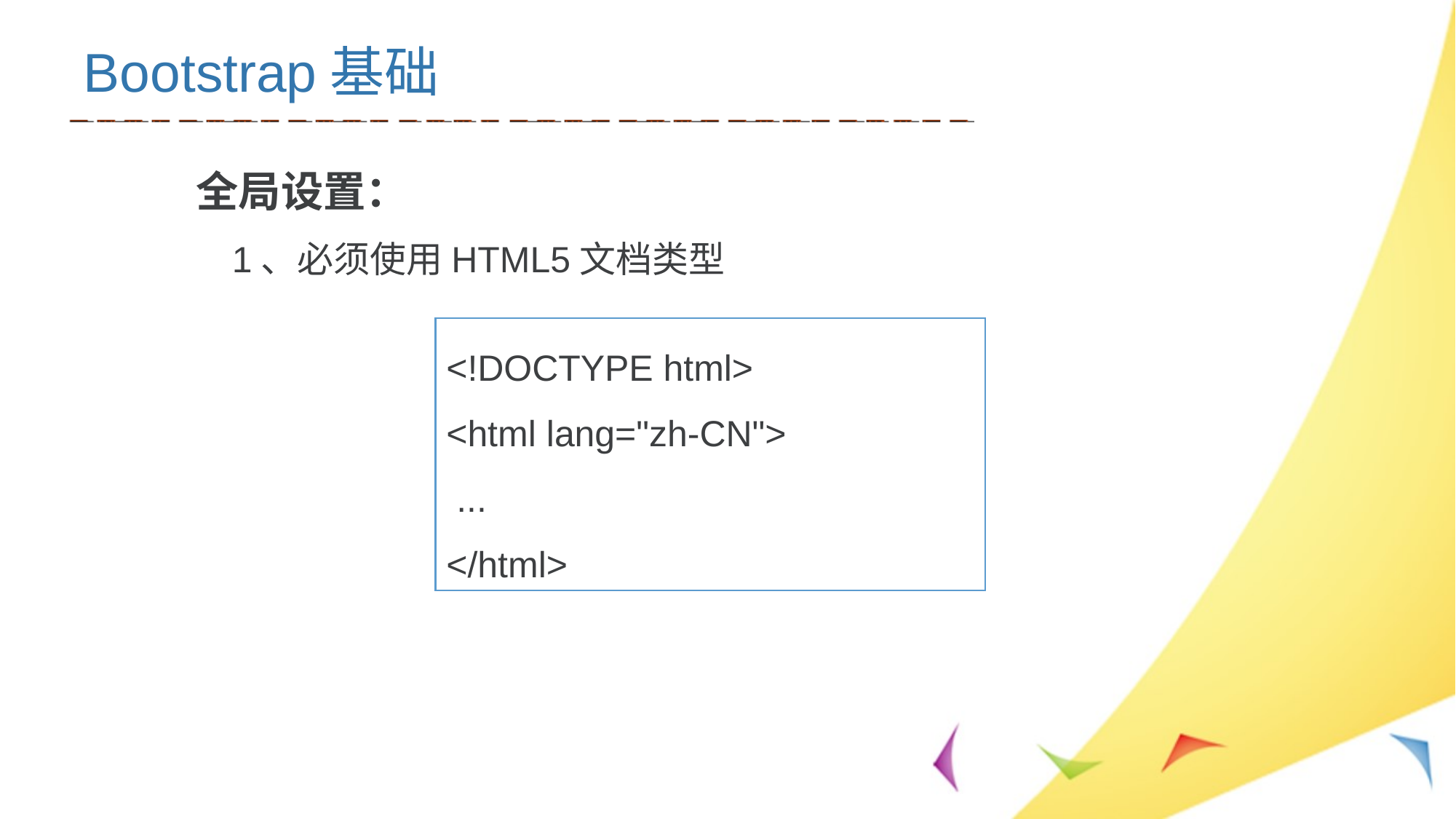

# Bootstrap基础
全局设置：
1、必须使用HTML5文档类型
<!DOCTYPE html>
<html lang="zh-CN">
 ...
</html>